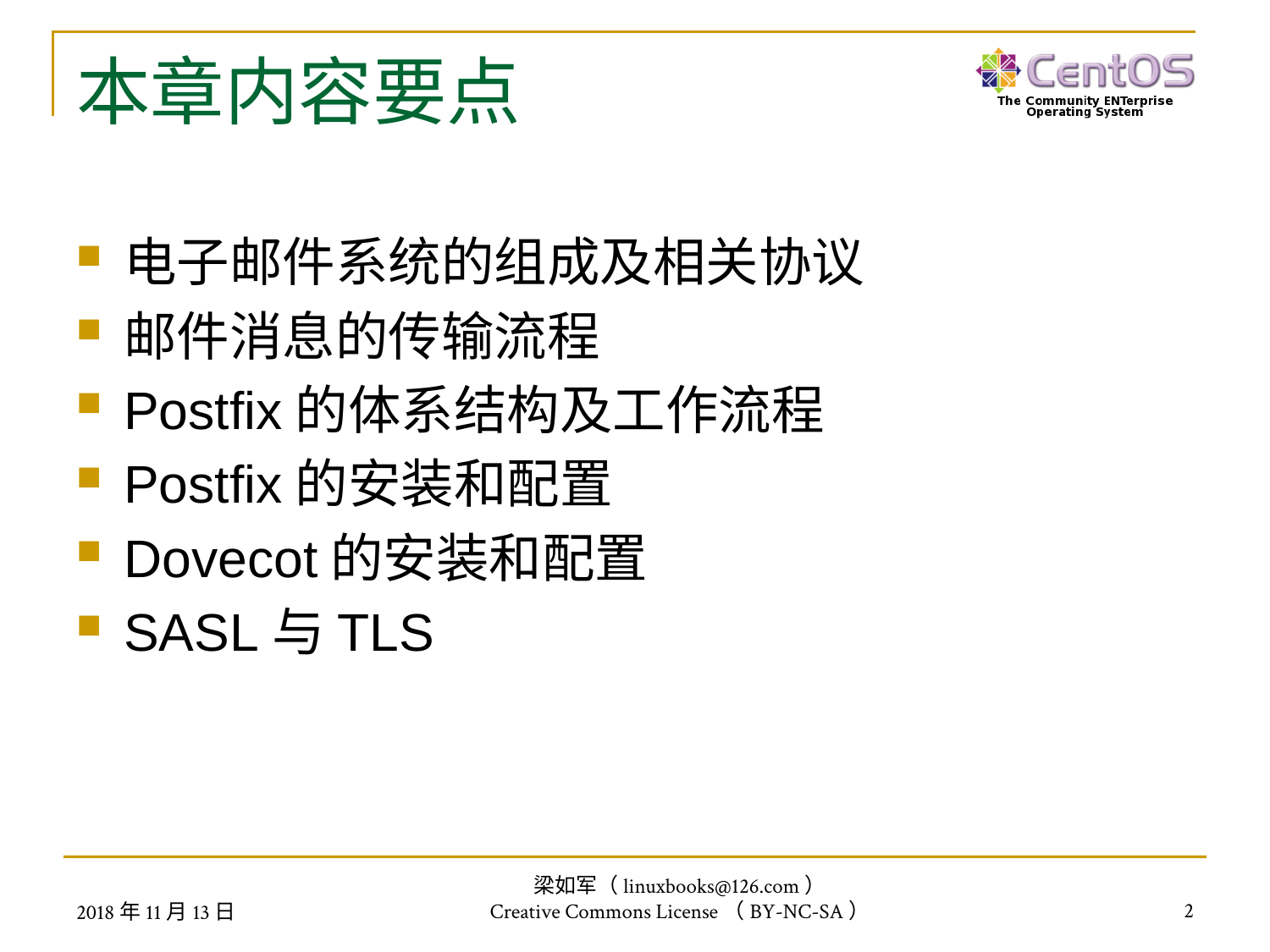

# 本章内容要点
电子邮件系统的组成及相关协议
邮件消息的传输流程
Postfix的体系结构及工作流程
Postfix的安装和配置
Dovecot的安装和配置
SASL与TLS
梁如军（linuxbooks@126.com）
Creative Commons License（BY-NC-SA）
2018年11月13日
2